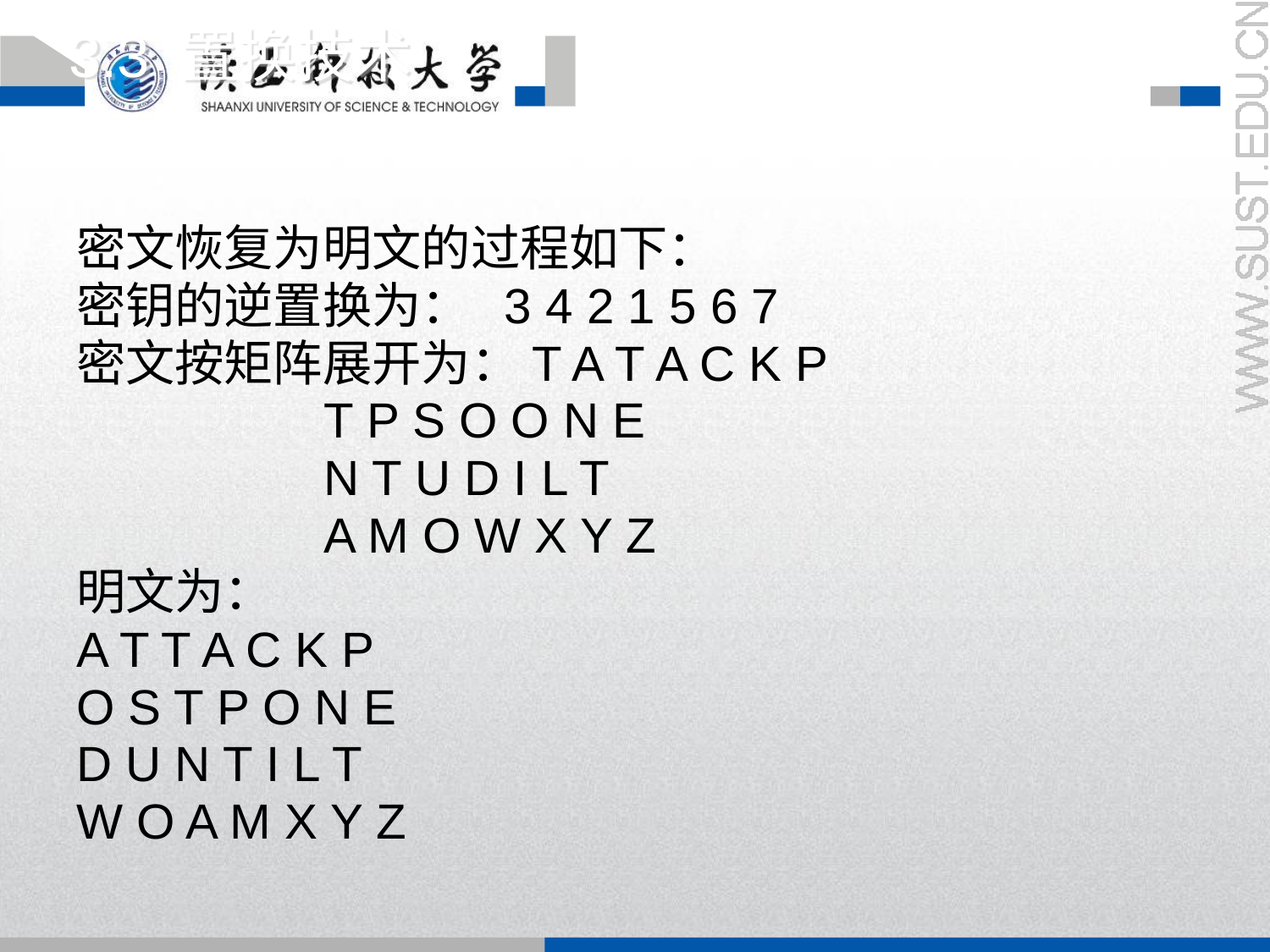

3.3 置换技术
密文恢复为明文的过程如下：
密钥的逆置换为：  3 4 2 1 5 6 7
密文按矩阵展开为：T A T A C K P
                  T P S O O N E
                  N T U D I L T
                  A M O W X Y Z
明文为：
A T T A C K P
O S T P O N E
D U N T I L T
W O A M X Y Z